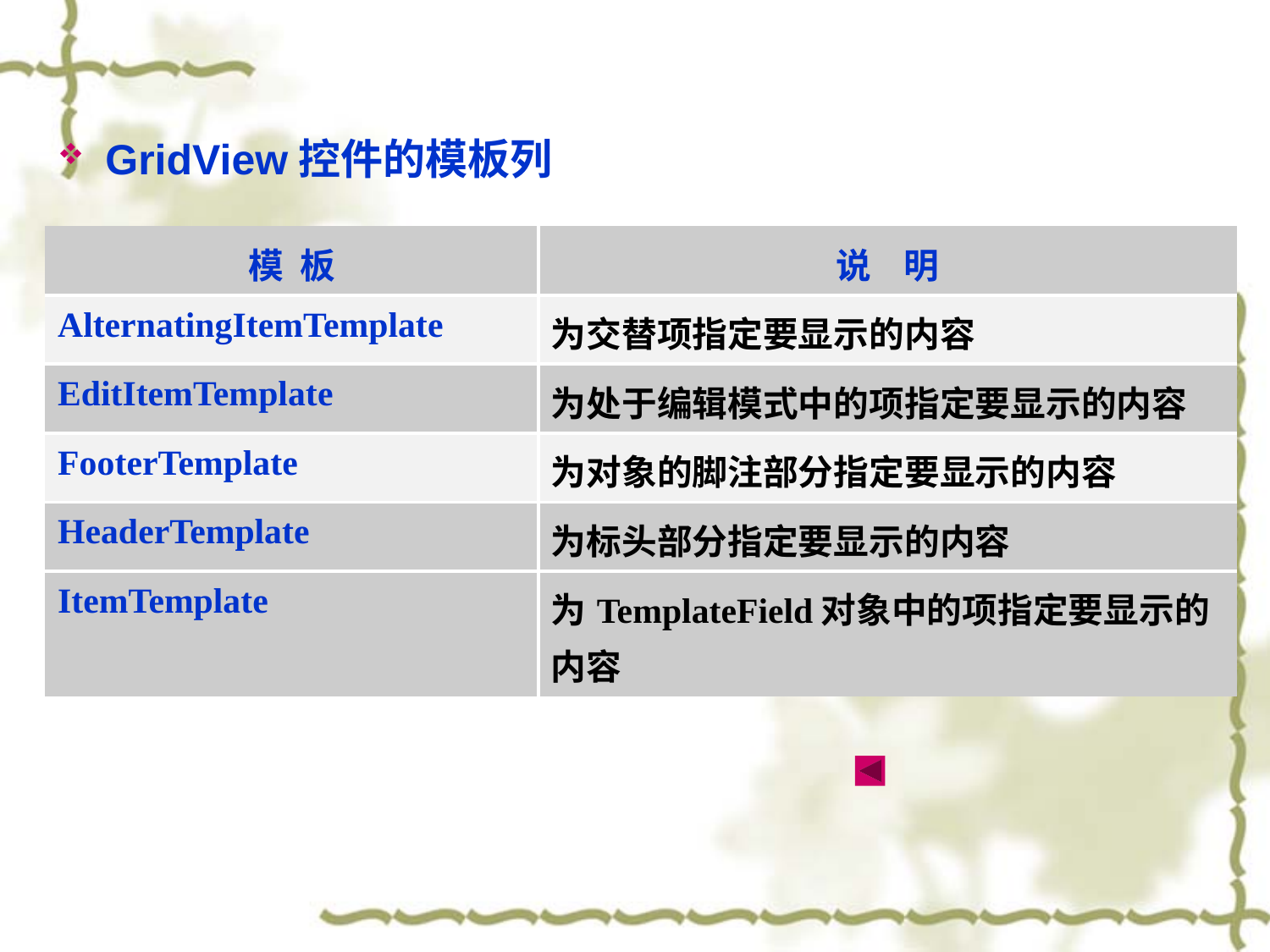

GridView控件的模板列
| 模 板 | 说 明 |
| --- | --- |
| AlternatingItemTemplate | 为交替项指定要显示的内容 |
| EditItemTemplate | 为处于编辑模式中的项指定要显示的内容 |
| FooterTemplate | 为对象的脚注部分指定要显示的内容 |
| HeaderTemplate | 为标头部分指定要显示的内容 |
| ItemTemplate | 为TemplateField对象中的项指定要显示的内容 |